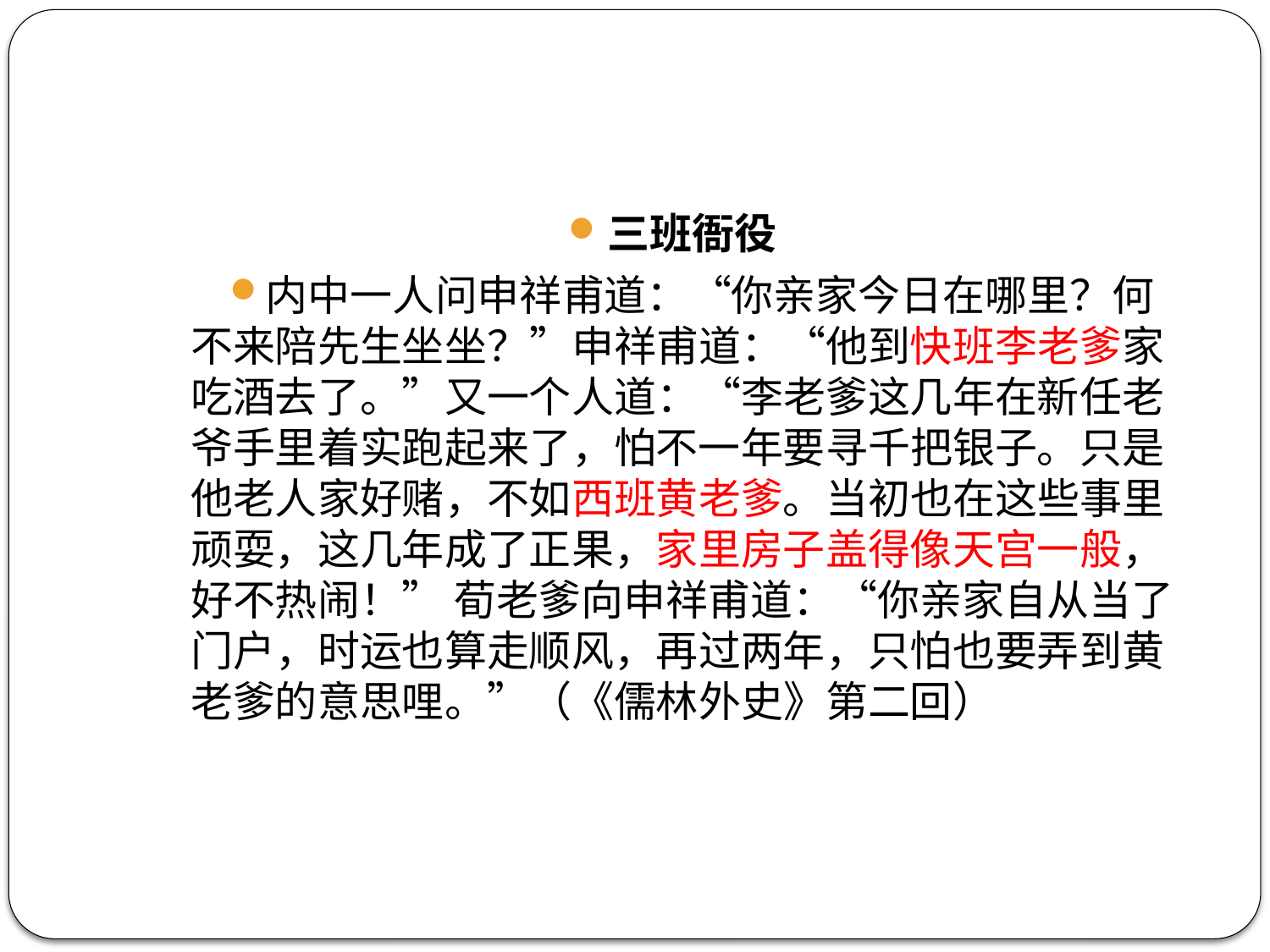

#
三班衙役
内中一人问申祥甫道：“你亲家今日在哪里？何不来陪先生坐坐？”申祥甫道：“他到快班李老爹家吃酒去了。”又一个人道：“李老爹这几年在新任老爷手里着实跑起来了，怕不一年要寻千把银子。只是他老人家好赌，不如西班黄老爹。当初也在这些事里顽耍，这几年成了正果，家里房子盖得像天宫一般，好不热闹！” 荀老爹向申祥甫道：“你亲家自从当了门户，时运也算走顺风，再过两年，只怕也要弄到黄老爹的意思哩。”（《儒林外史》第二回）